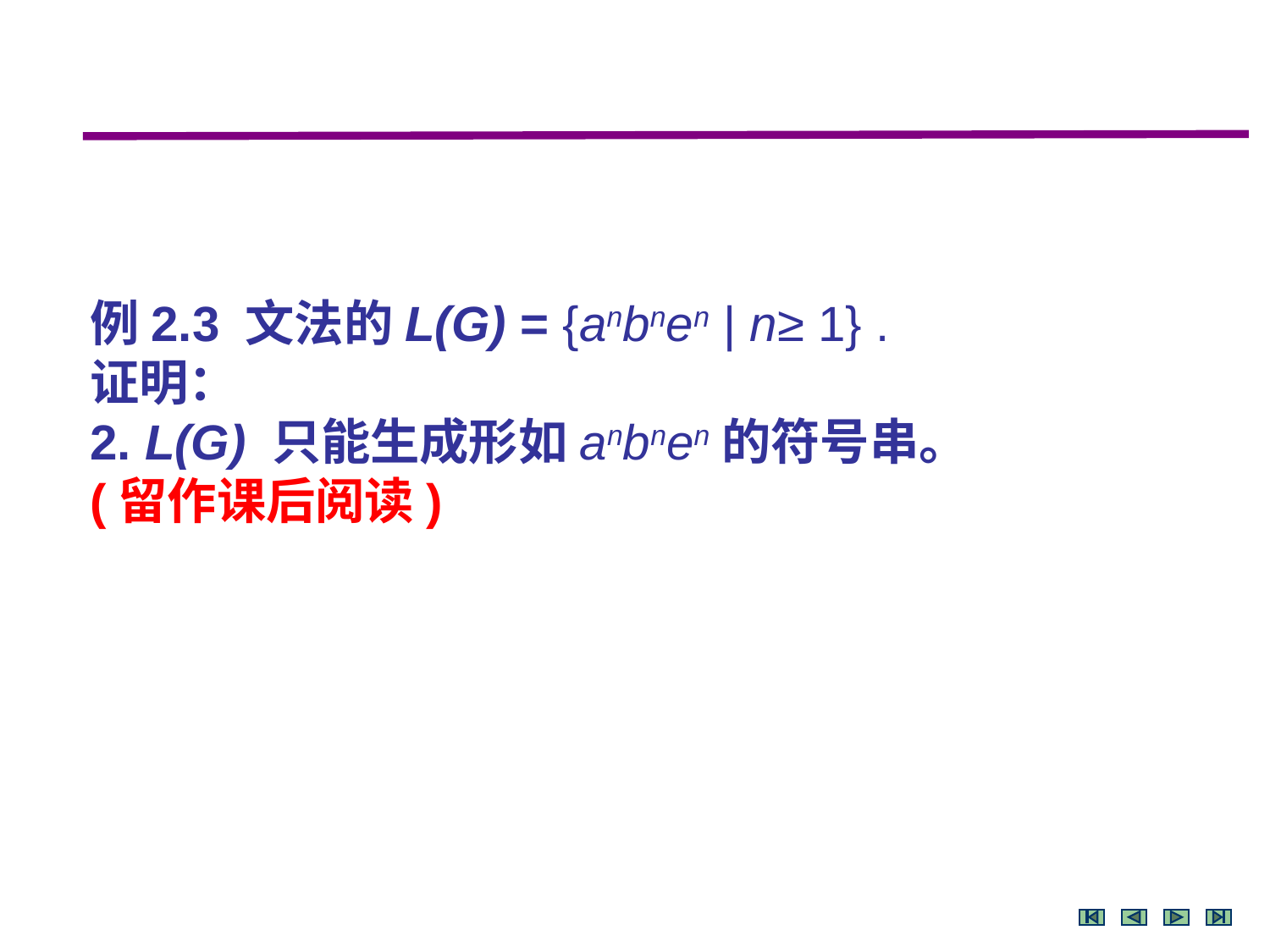

例2.3 文法的L(G) = {anbnen | n≥ 1} .
证明：
2. L(G) 只能生成形如anbnen的符号串。
(留作课后阅读)